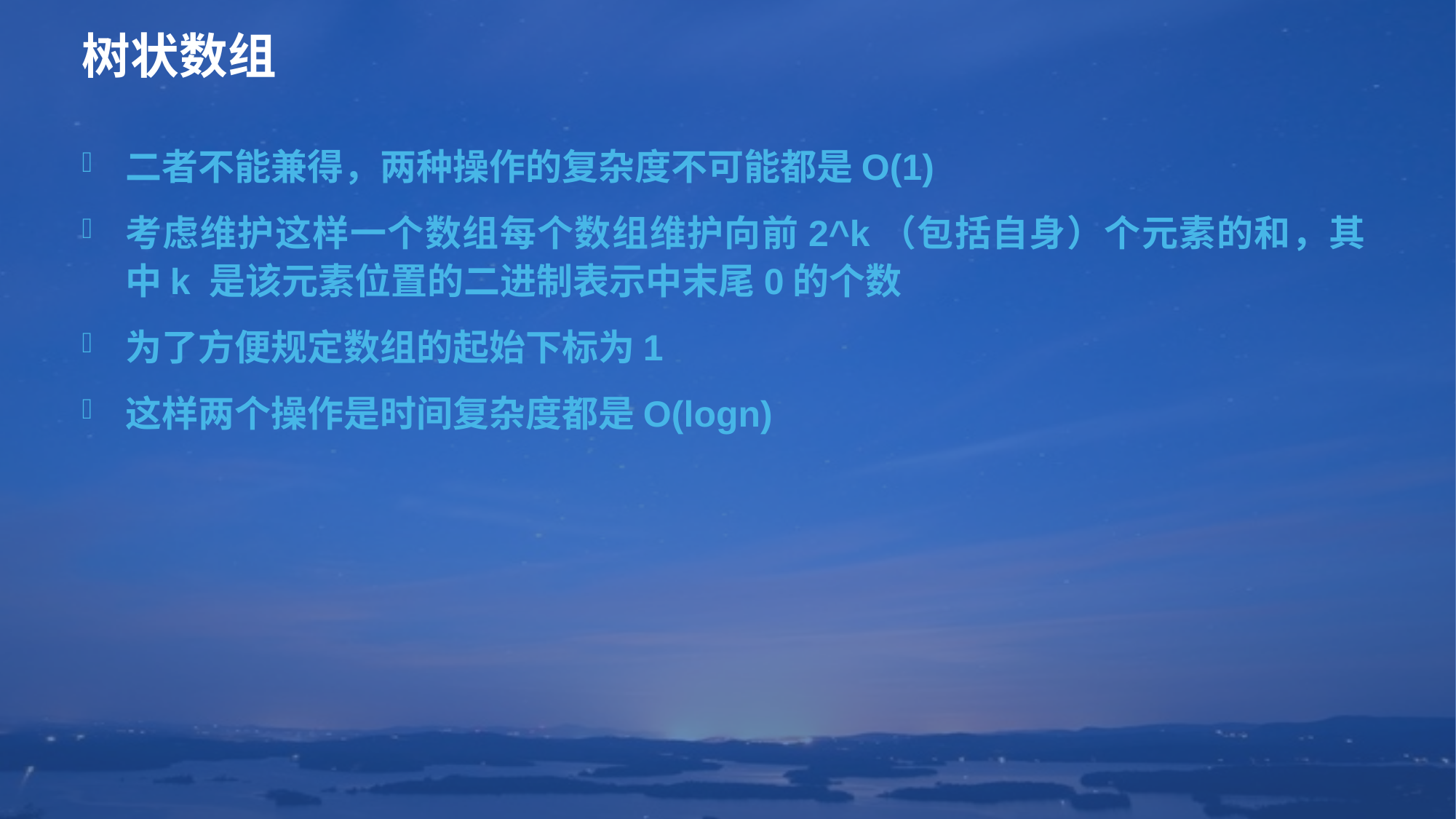

# 树状数组
二者不能兼得，两种操作的复杂度不可能都是O(1)
考虑维护这样一个数组每个数组维护向前2^k（包括自身）个元素的和，其中k 是该元素位置的二进制表示中末尾0的个数
为了方便规定数组的起始下标为1
这样两个操作是时间复杂度都是O(logn)